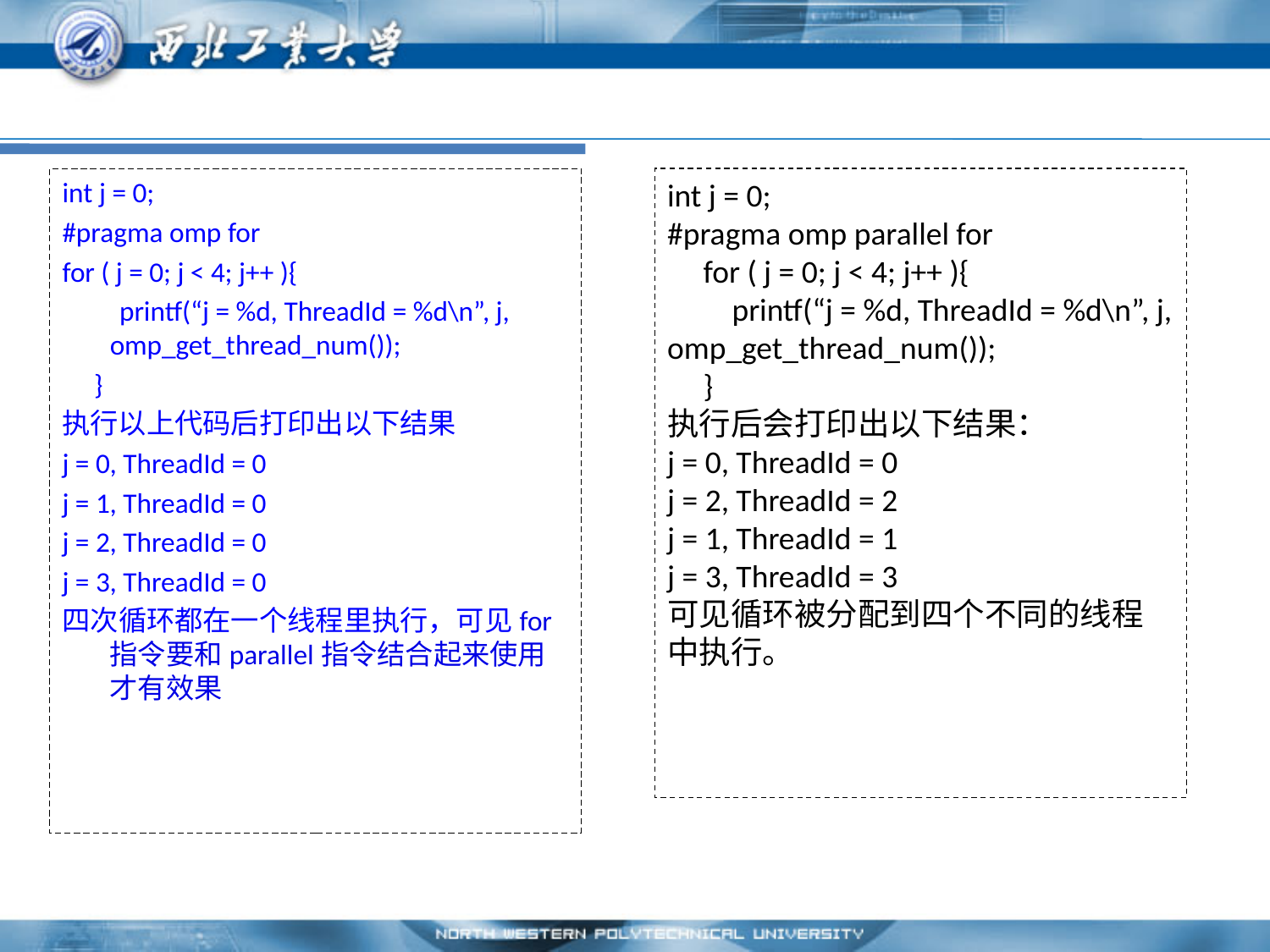

int j = 0;
#pragma omp parallel for
     for ( j = 0; j < 4; j++ ){
         printf(“j = %d, ThreadId = %d\n”, j, omp_get_thread_num());
     }
执行后会打印出以下结果：
j = 0, ThreadId = 0
j = 2, ThreadId = 2
j = 1, ThreadId = 1
j = 3, ThreadId = 3
可见循环被分配到四个不同的线程中执行。
int j = 0;
#pragma omp for
for ( j = 0; j < 4; j++ ){
         printf(“j = %d, ThreadId = %d\n”, j, omp_get_thread_num());
     }
执行以上代码后打印出以下结果
j = 0, ThreadId = 0
j = 1, ThreadId = 0
j = 2, ThreadId = 0
j = 3, ThreadId = 0
四次循环都在一个线程里执行，可见for指令要和parallel指令结合起来使用才有效果